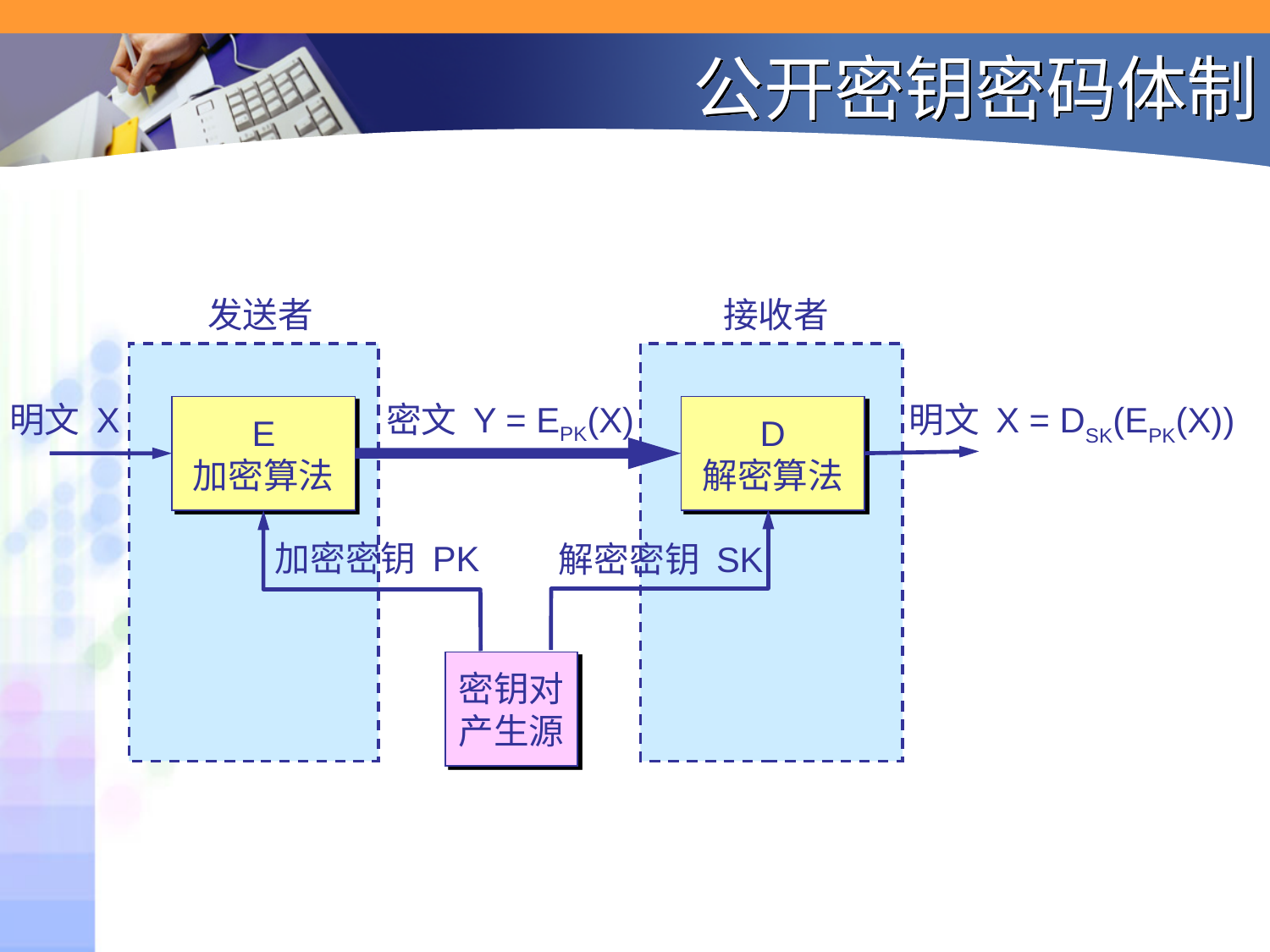

# 公开密钥密码体制
发送者
接收者

明文 X
密文 Y = EPK(X)
明文 X = DSK(EPK(X))
E
加密算法
D
解密算法

加密密钥 PK
解密密钥 SK
密钥对
产生源